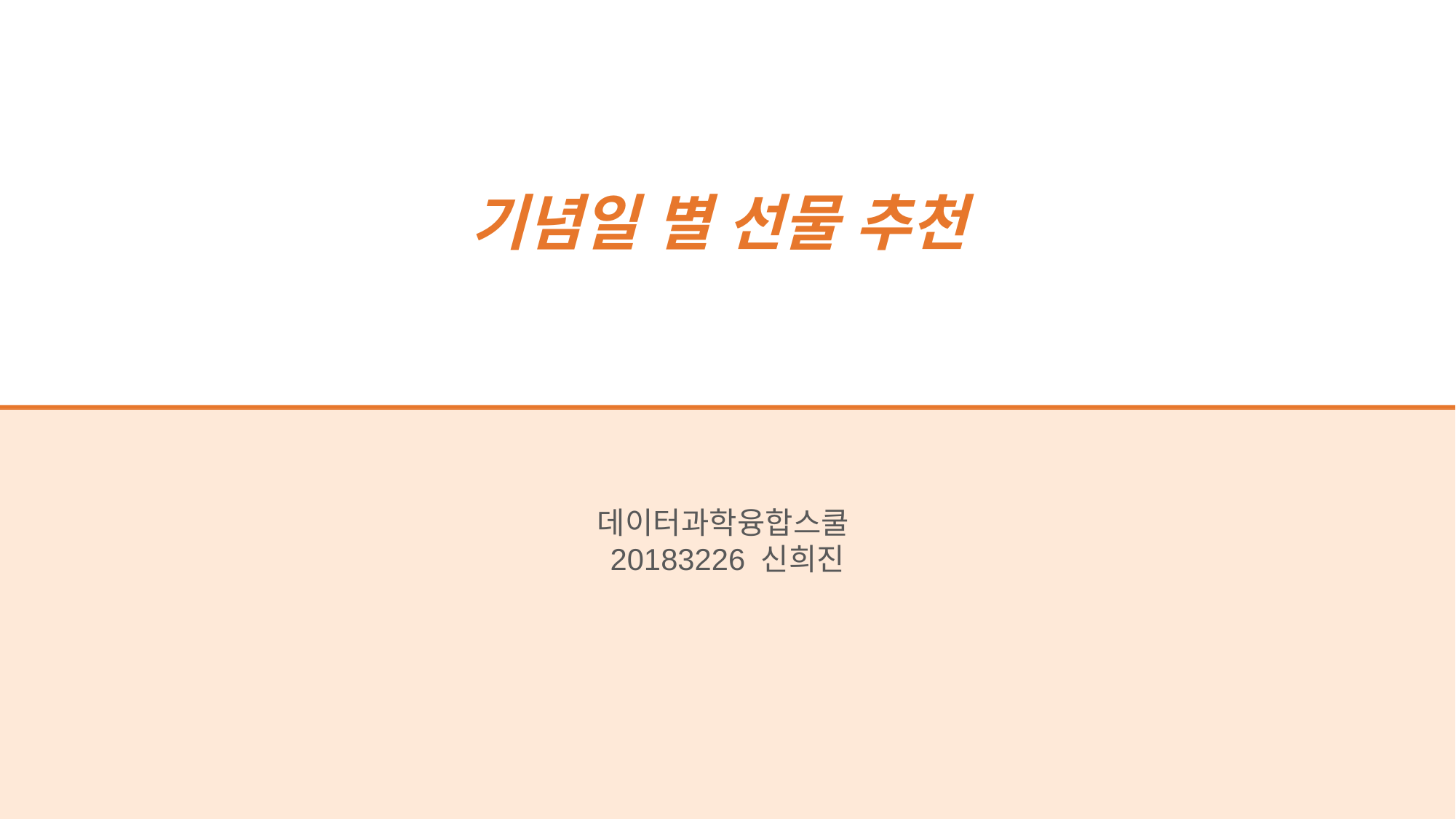

기념일 별 선물 추천
데이터과학융합스쿨
20183226 신희진